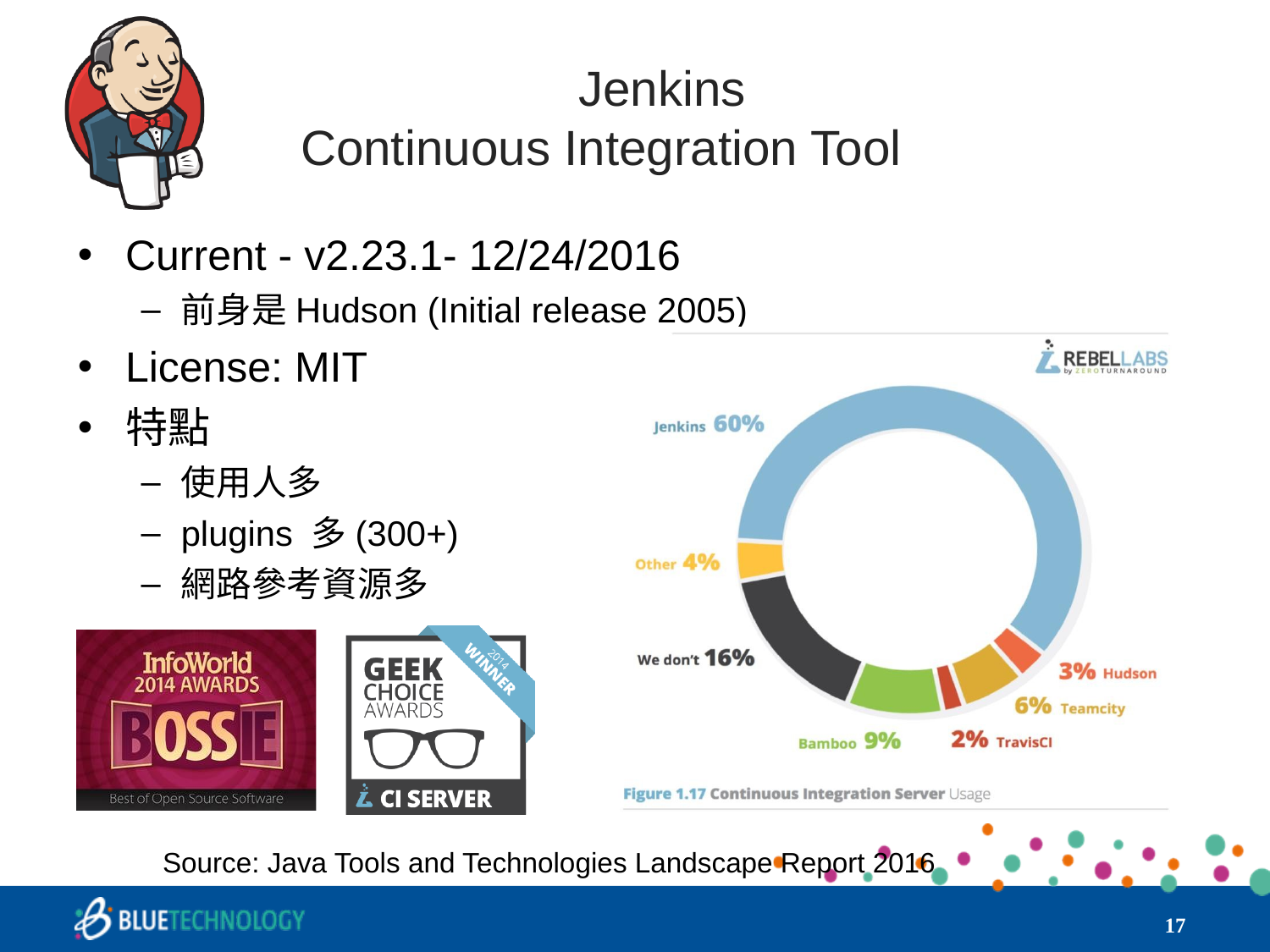

# Jenkins  Continuous Integration Tool
Current - v2.23.1- 12/24/2016
前身是Hudson (Initial release 2005)
License: MIT
特點
使用人多
plugins 多(300+)
網路參考資源多

Source: Java Tools and Technologies Landscape Report 2016
17